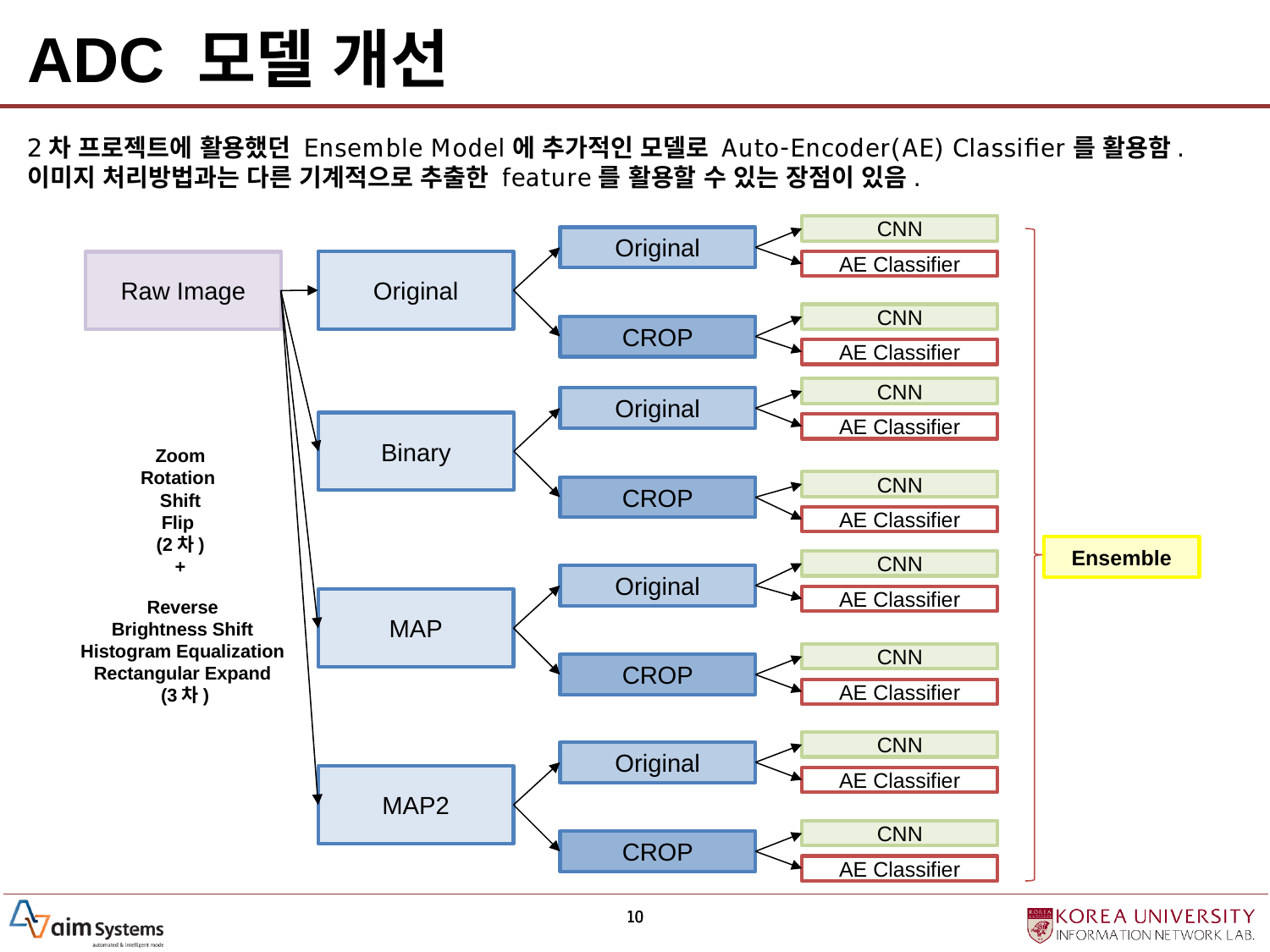

# ADC 모델 개선
2차 프로젝트에 활용했던 Ensemble Model에 추가적인 모델로 Auto-Encoder(AE) Classifier를 활용함.
이미지 처리방법과는 다른 기계적으로 추출한 feature를 활용할 수 있는 장점이 있음.
CNN
Original

Original
AE Classifier
Raw Image
CNN
CROP
AE Classifier
CNN
Original
Binary
AE Classifier
Zoom
Rotation
Shift
Flip
(2차)
+
CNN
CROP
AE Classifier
Ensemble
CNN
Original
Reverse
 Brightness Shift
Histogram Equalization
Rectangular Expand
 (3차)
AE Classifier
MAP
CNN
CROP
AE Classifier
CNN
Original
MAP2
AE Classifier
CNN
CROP
AE Classifier